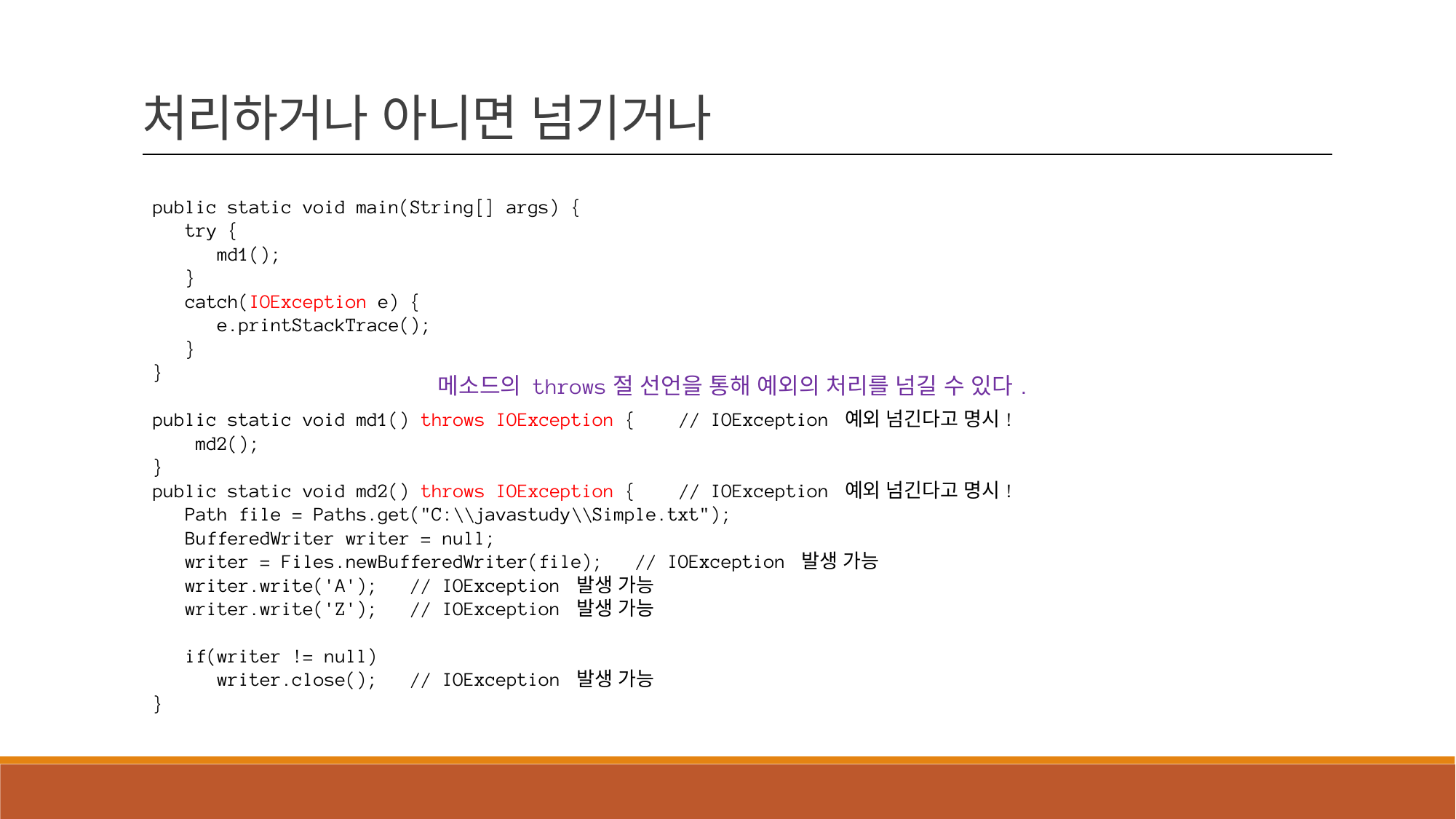

처리하거나 아니면 넘기거나
public static void main(String[] args) {
   try {
      md1();
   }
   catch(IOException e) {
      e.printStackTrace();
   }
}

public static void md1() throws IOException {    // IOException 예외 넘긴다고 명시!
    md2();
}
public static void md2() throws IOException {    // IOException 예외 넘긴다고 명시!
   Path file = Paths.get("C:\\javastudy\\Simple.txt");
   BufferedWriter writer = null;
   writer = Files.newBufferedWriter(file);   // IOException 발생 가능
   writer.write('A');   // IOException 발생 가능
   writer.write('Z');   // IOException 발생 가능

   if(writer != null)
      writer.close();   // IOException 발생 가능
}
메소드의 throws절 선언을 통해 예외의 처리를 넘길 수 있다.